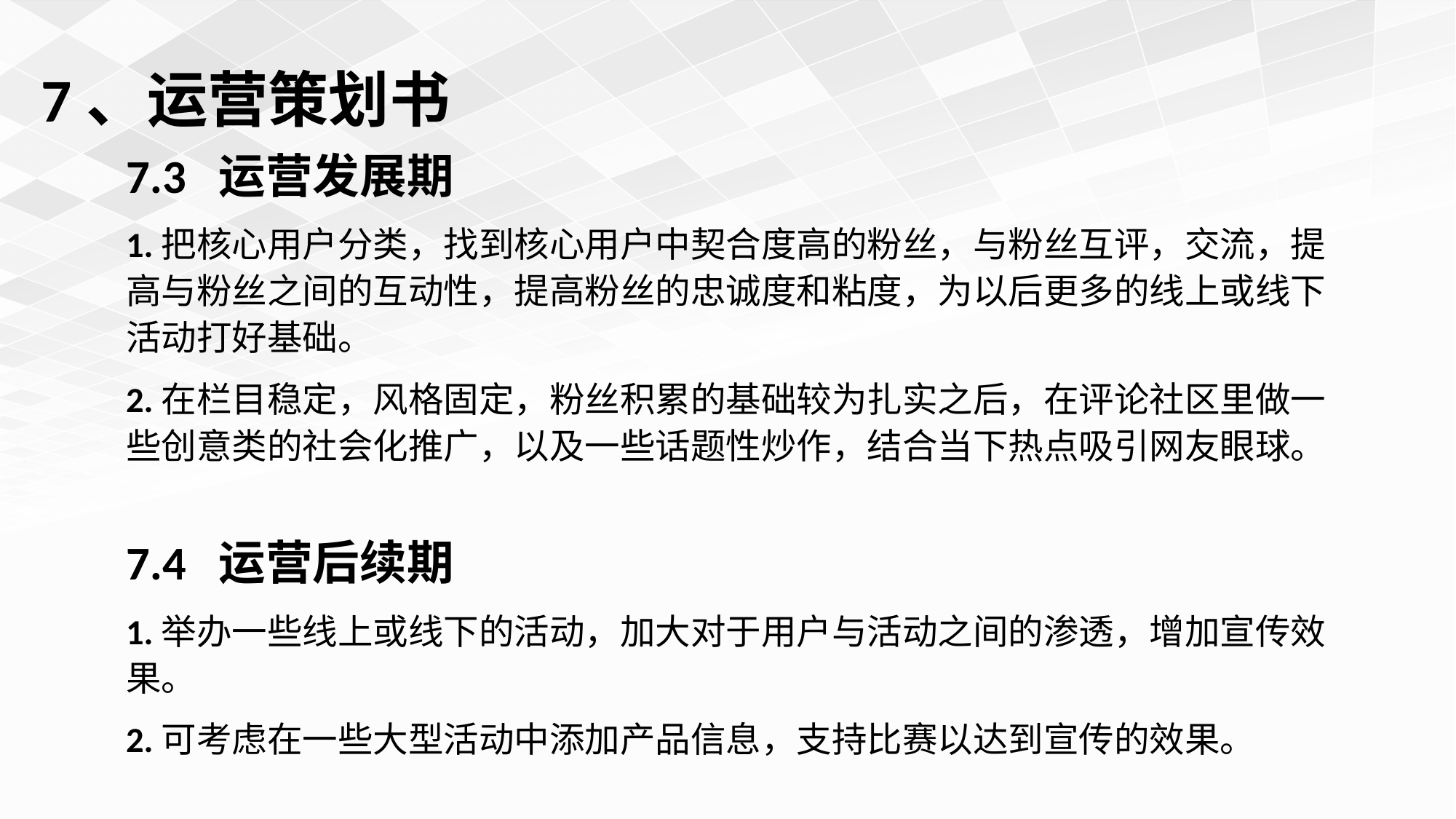

# 7、运营策划书
7.3  运营发展期
1.把核心用户分类，找到核心用户中契合度高的粉丝，与粉丝互评，交流，提高与粉丝之间的互动性，提高粉丝的忠诚度和粘度，为以后更多的线上或线下活动打好基础。
2.在栏目稳定，风格固定，粉丝积累的基础较为扎实之后，在评论社区里做一些创意类的社会化推广，以及一些话题性炒作，结合当下热点吸引网友眼球。

7.4  运营后续期
1.举办一些线上或线下的活动，加大对于用户与活动之间的渗透，增加宣传效果。
2.可考虑在一些大型活动中添加产品信息，支持比赛以达到宣传的效果。